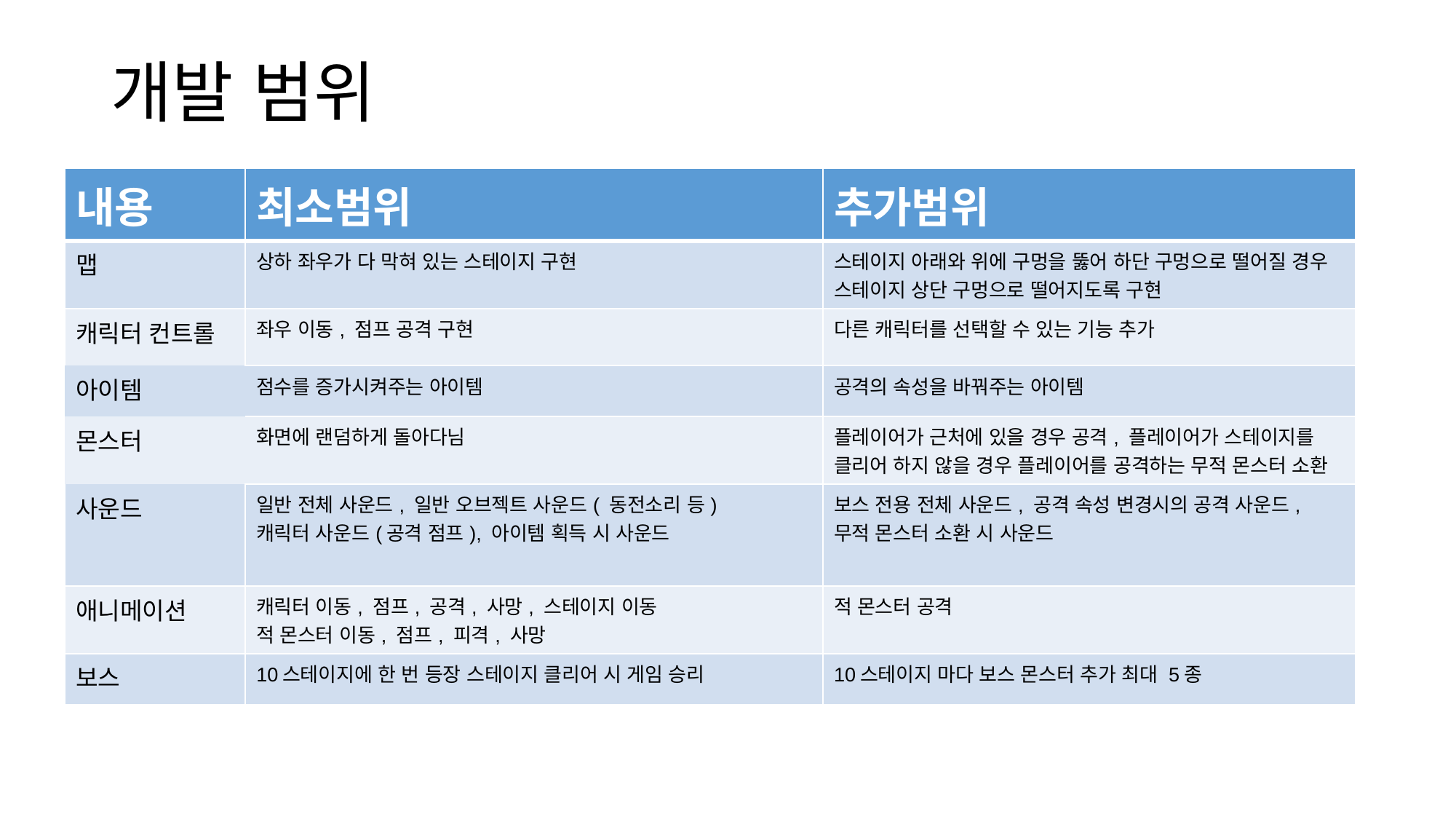

# 개발 범위
| 내용 | 최소범위 | 추가범위 |
| --- | --- | --- |
| 맵 | 상하 좌우가 다 막혀 있는 스테이지 구현 | 스테이지 아래와 위에 구멍을 뚫어 하단 구멍으로 떨어질 경우 스테이지 상단 구멍으로 떨어지도록 구현 |
| 캐릭터 컨트롤 | 좌우 이동, 점프 공격 구현 | 다른 캐릭터를 선택할 수 있는 기능 추가 |
| 아이템 | 점수를 증가시켜주는 아이템 | 공격의 속성을 바꿔주는 아이템 |
| 몬스터 | 화면에 랜덤하게 돌아다님 | 플레이어가 근처에 있을 경우 공격, 플레이어가 스테이지를 클리어 하지 않을 경우 플레이어를 공격하는 무적 몬스터 소환 |
| 사운드 | 일반 전체 사운드, 일반 오브젝트 사운드( 동전소리 등) 캐릭터 사운드(공격 점프), 아이템 획득 시 사운드 | 보스 전용 전체 사운드, 공격 속성 변경시의 공격 사운드, 무적 몬스터 소환 시 사운드 |
| 애니메이션 | 캐릭터 이동, 점프, 공격, 사망, 스테이지 이동 적 몬스터 이동, 점프, 피격, 사망 | 적 몬스터 공격 |
| 보스 | 10스테이지에 한 번 등장 스테이지 클리어 시 게임 승리 | 10스테이지 마다 보스 몬스터 추가 최대 5종 |